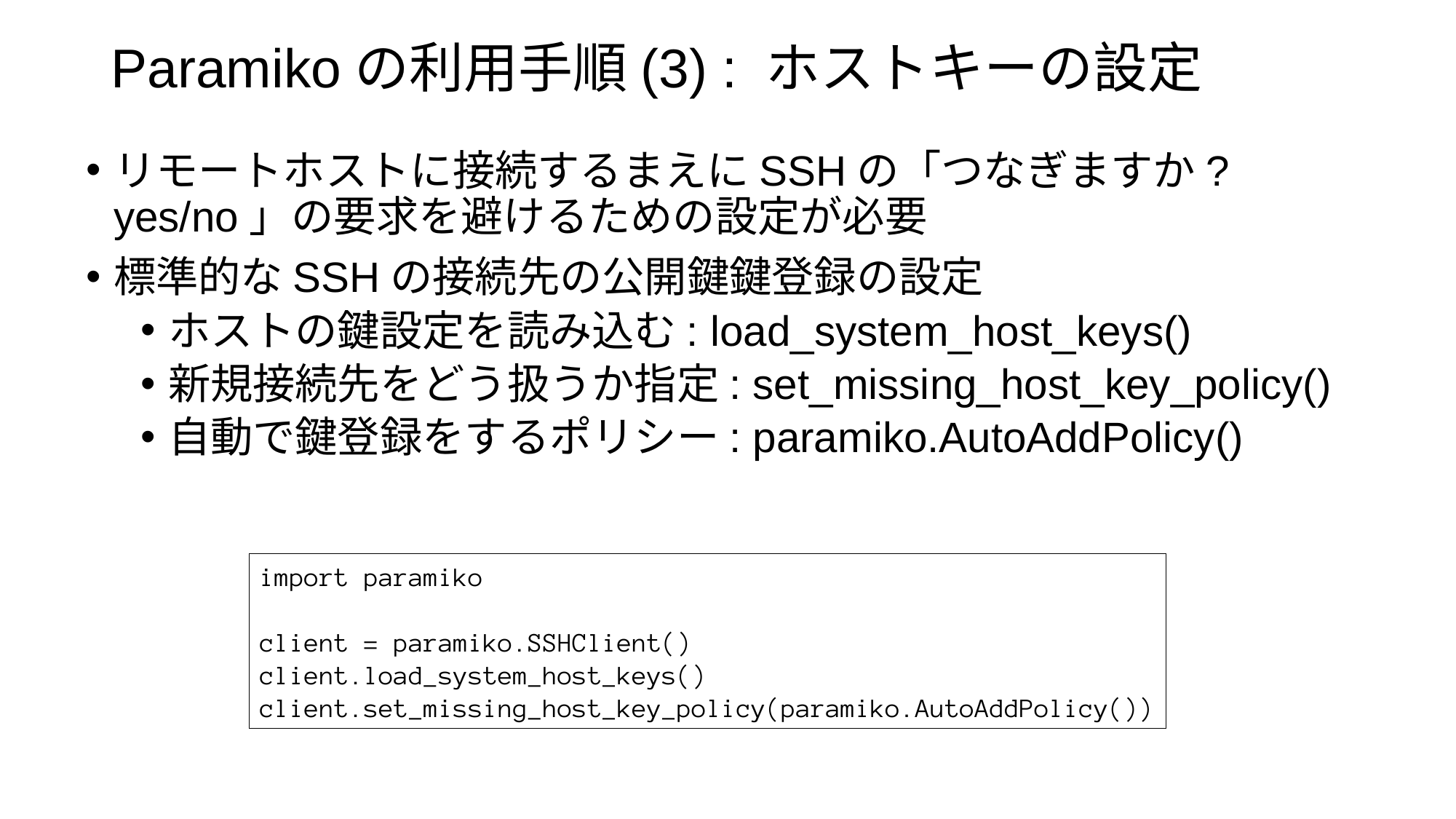

# Paramikoの利用手順(3) : ホストキーの設定
リモートホストに接続するまえにSSHの「つなぎますか? yes/no」の要求を避けるための設定が必要
標準的なSSHの接続先の公開鍵鍵登録の設定
ホストの鍵設定を読み込む: load_system_host_keys()
新規接続先をどう扱うか指定: set_missing_host_key_policy()
自動で鍵登録をするポリシー: paramiko.AutoAddPolicy()
import paramiko

client = paramiko.SSHClient()
client.load_system_host_keys()
client.set_missing_host_key_policy(paramiko.AutoAddPolicy())